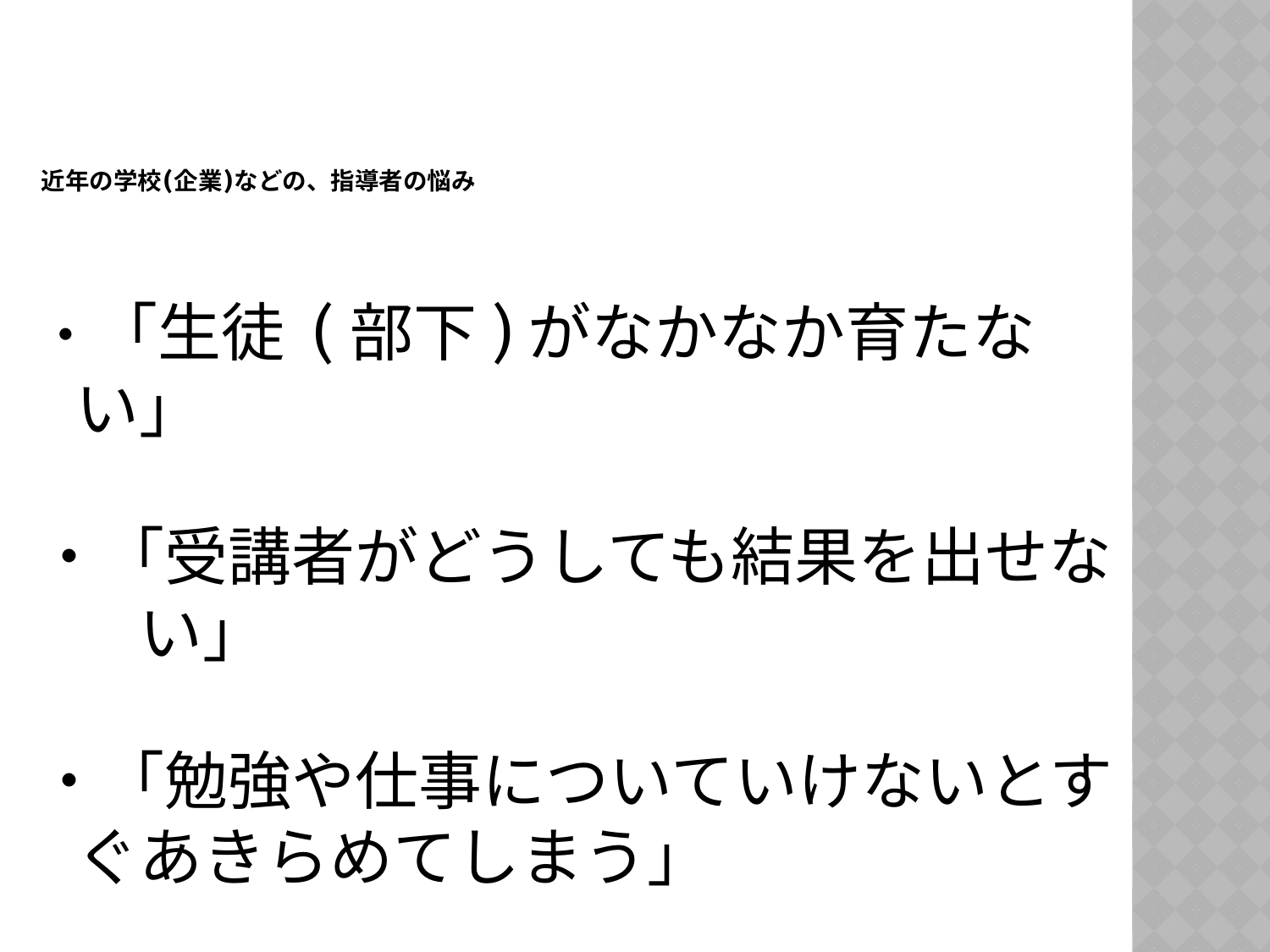

# 近年の学校(企業)などの、指導者の悩み
・「生徒 (部下)がなかなか育たない」

・「受講者がどうしても結果を出せな　い」

・「勉強や仕事についていけないとすぐあきらめてしまう」